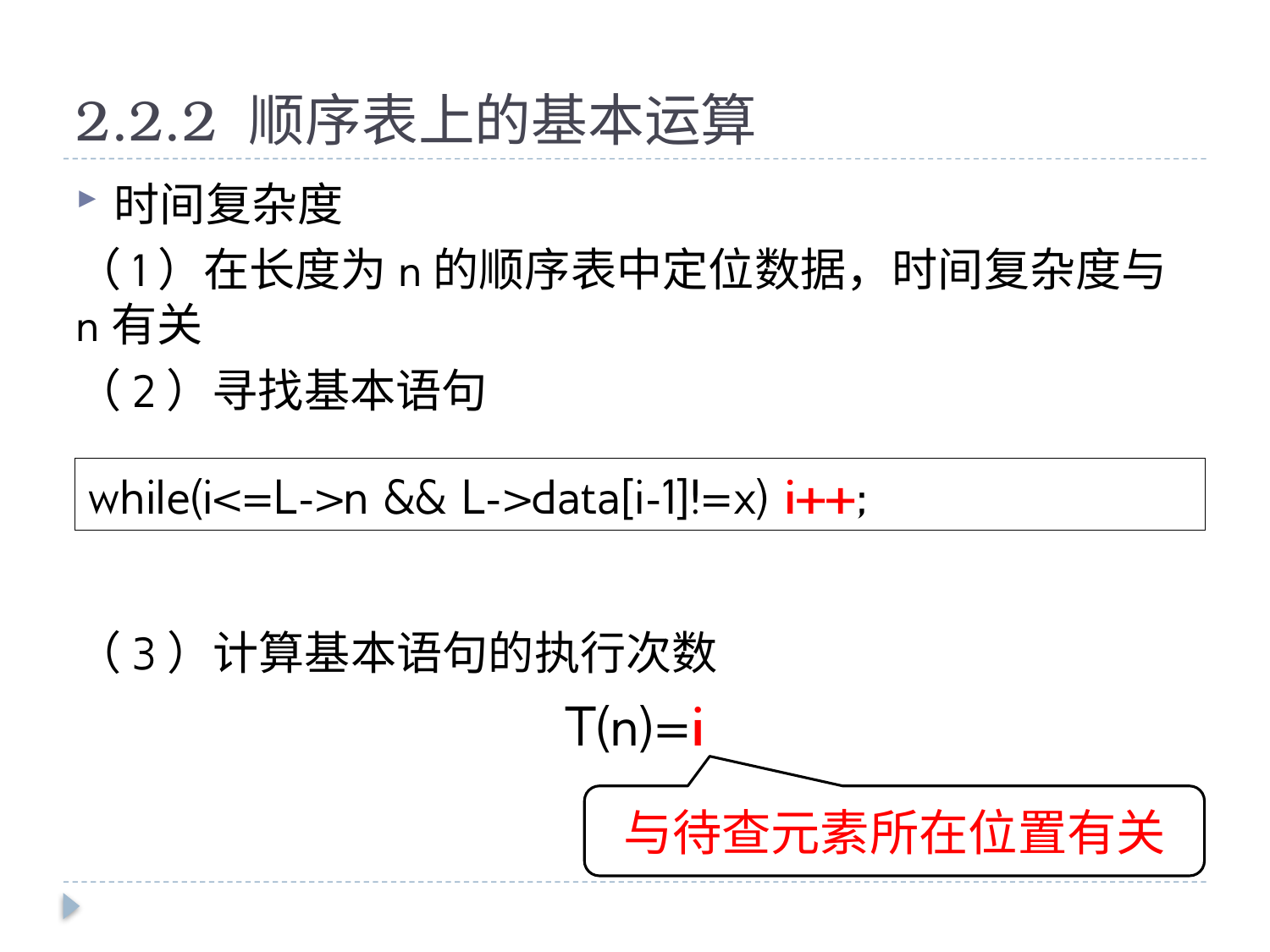

# 2.2.2 顺序表上的基本运算
时间复杂度
（1）在长度为n的顺序表中定位数据，时间复杂度与n有关
（2）寻找基本语句

（3）计算基本语句的执行次数
T(n)=i
while(i<=L−>n && L−>data[i−1]!=x) i++;
与待查元素所在位置有关